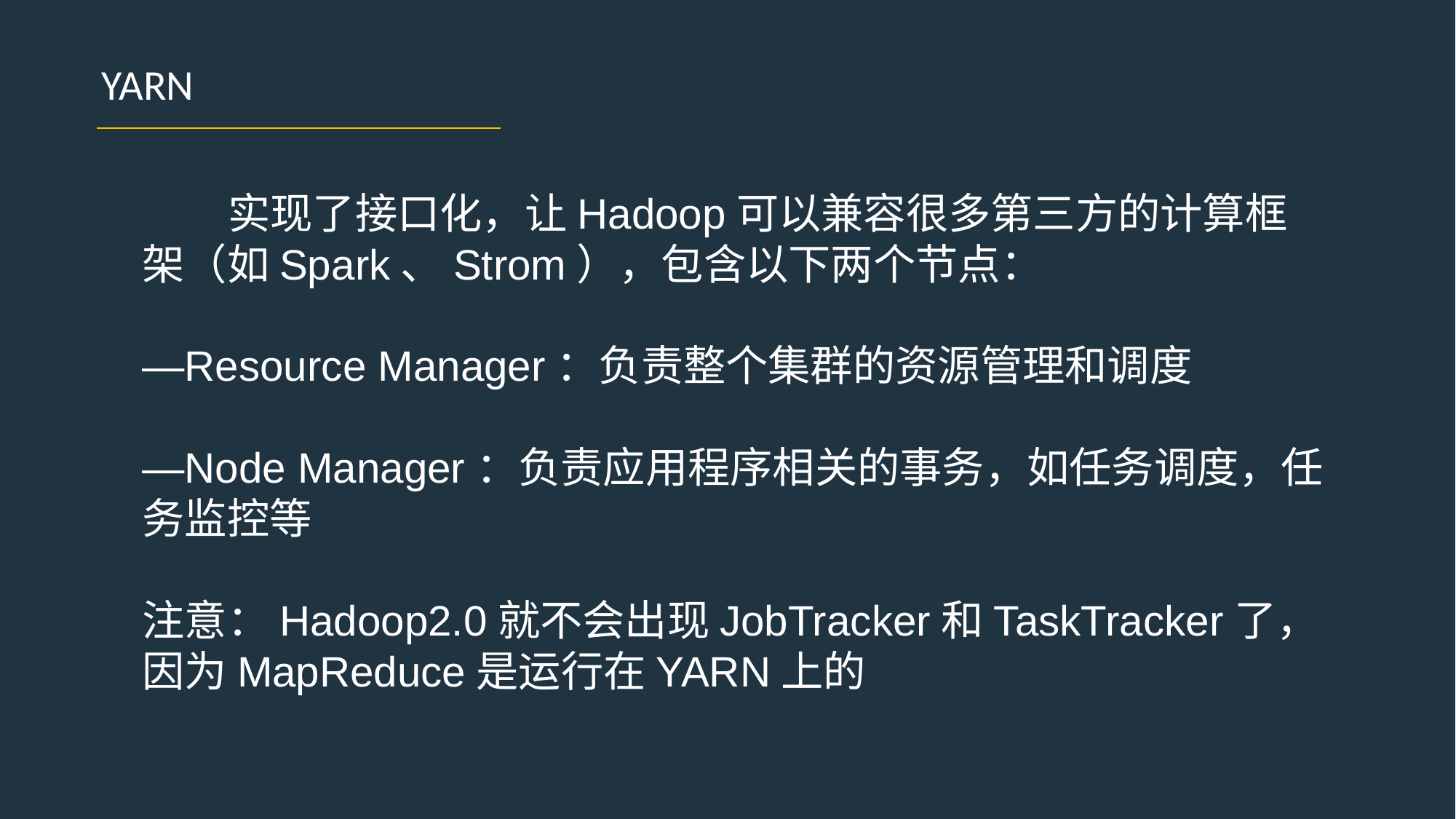

YARN
        实现了接口化，让Hadoop可以兼容很多第三方的计算框架（如Spark、Strom），包含以下两个节点：

—Resource Manager：负责整个集群的资源管理和调度

—Node Manager：负责应用程序相关的事务，如任务调度，任务监控等

注意：Hadoop2.0就不会出现JobTracker和TaskTracker了，因为MapReduce是运行在YARN上的